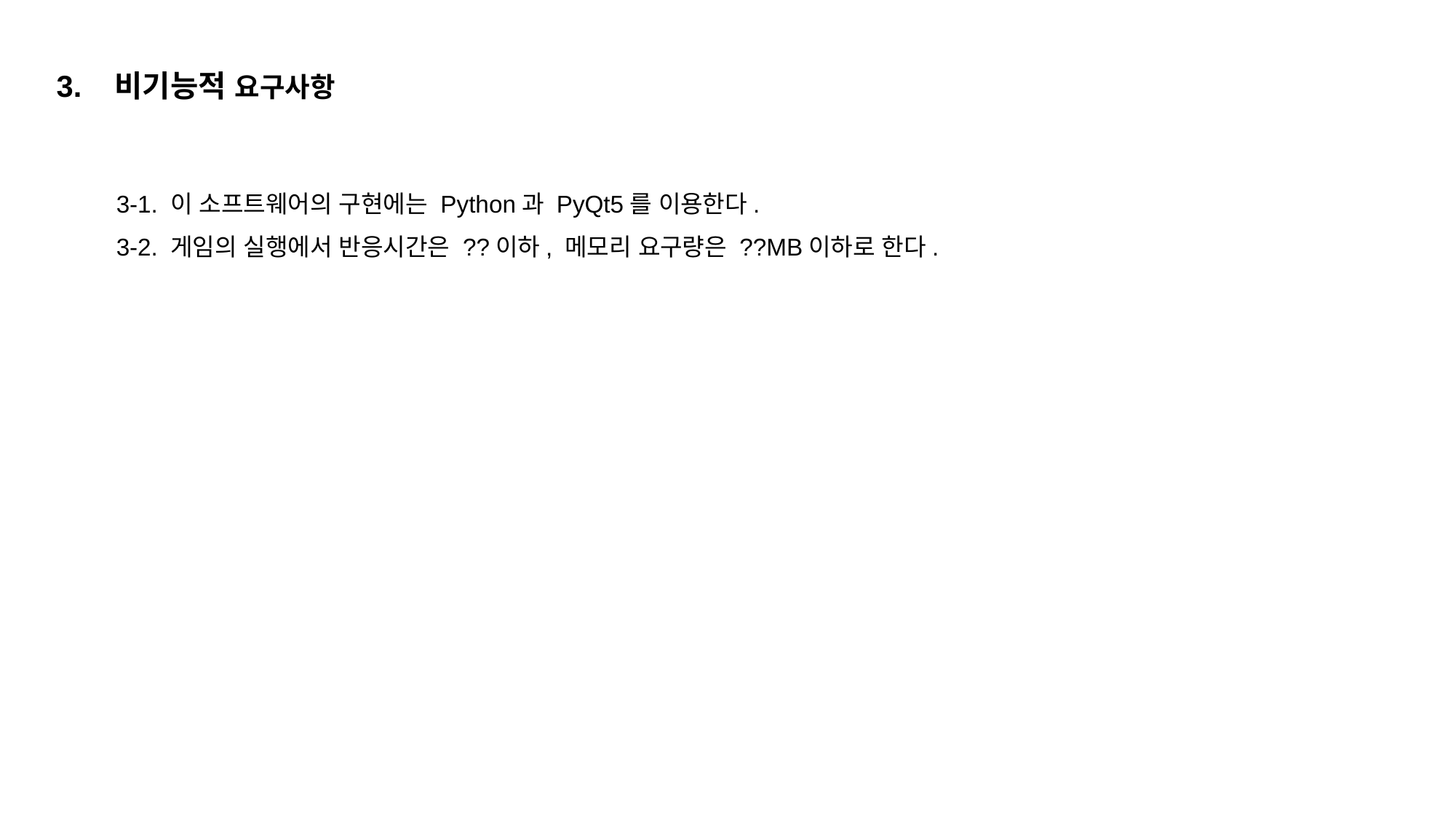

3.   비기능적 요구사항
3-1. 이 소프트웨어의 구현에는 Python과 PyQt5를 이용한다.
3-2. 게임의 실행에서 반응시간은 ??이하, 메모리 요구량은 ??MB이하로 한다.